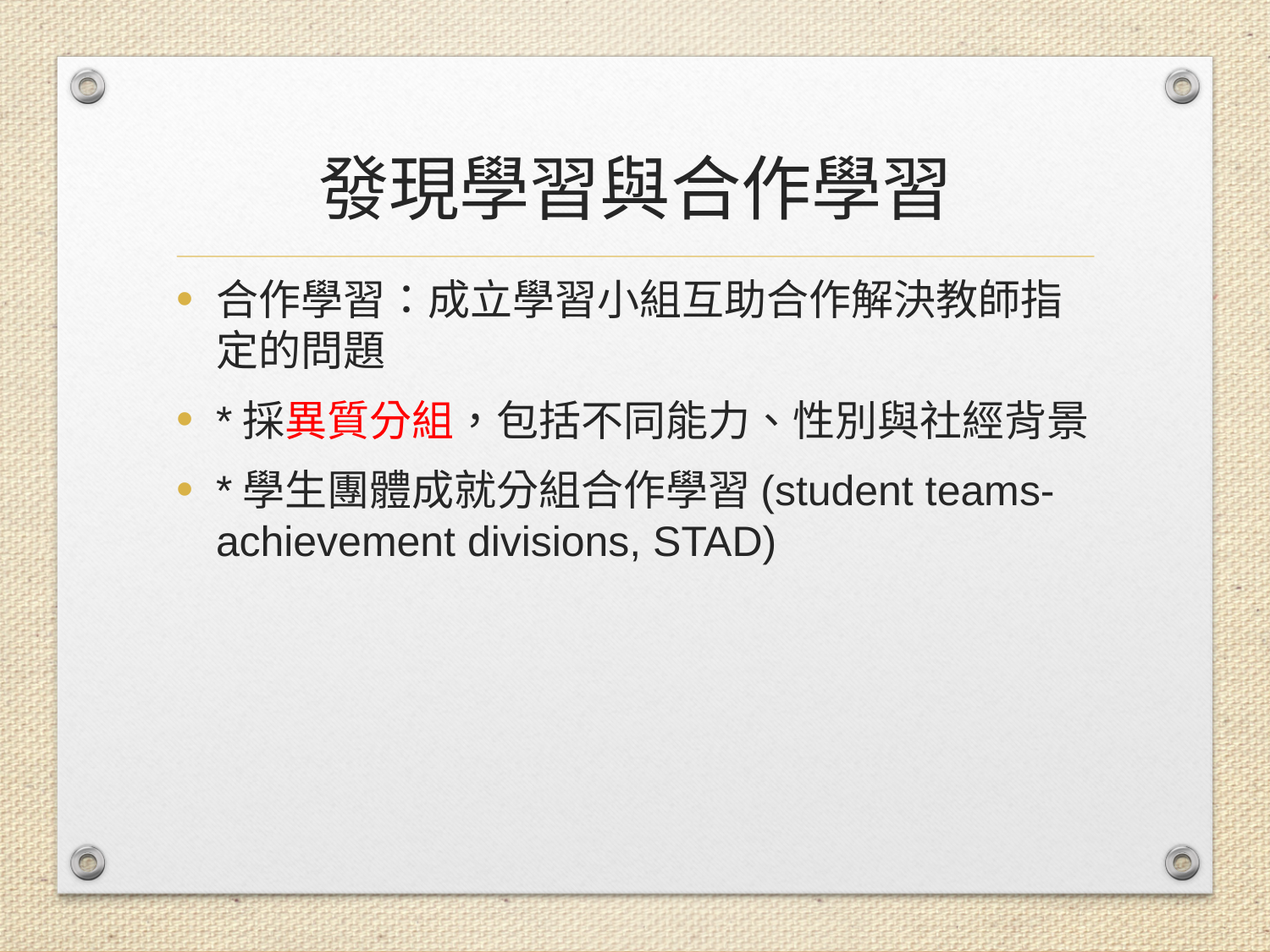

# 發現學習與合作學習
合作學習：成立學習小組互助合作解決教師指定的問題
*採異質分組，包括不同能力、性別與社經背景
*學生團體成就分組合作學習(student teams-achievement divisions, STAD)